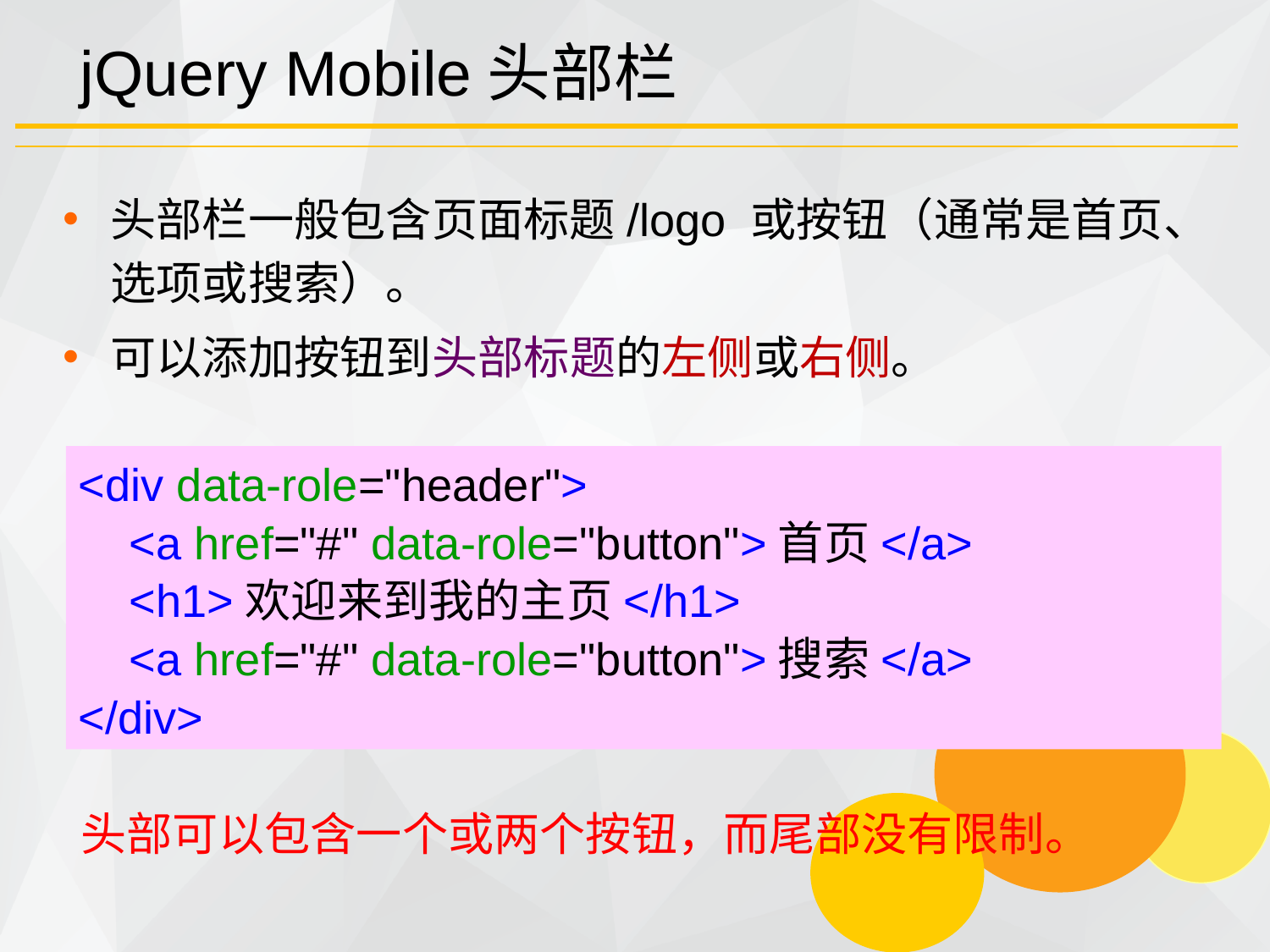

# jQuery Mobile头部栏
头部栏一般包含页面标题/logo 或按钮（通常是首页、选项或搜索）。
可以添加按钮到头部标题的左侧或右侧。
<div data-role="header">
    <a href="#" data-role="button">首页</a>
    <h1>欢迎来到我的主页</h1>
    <a href="#" data-role="button">搜索</a>
</div>
头部可以包含一个或两个按钮，而尾部没有限制。